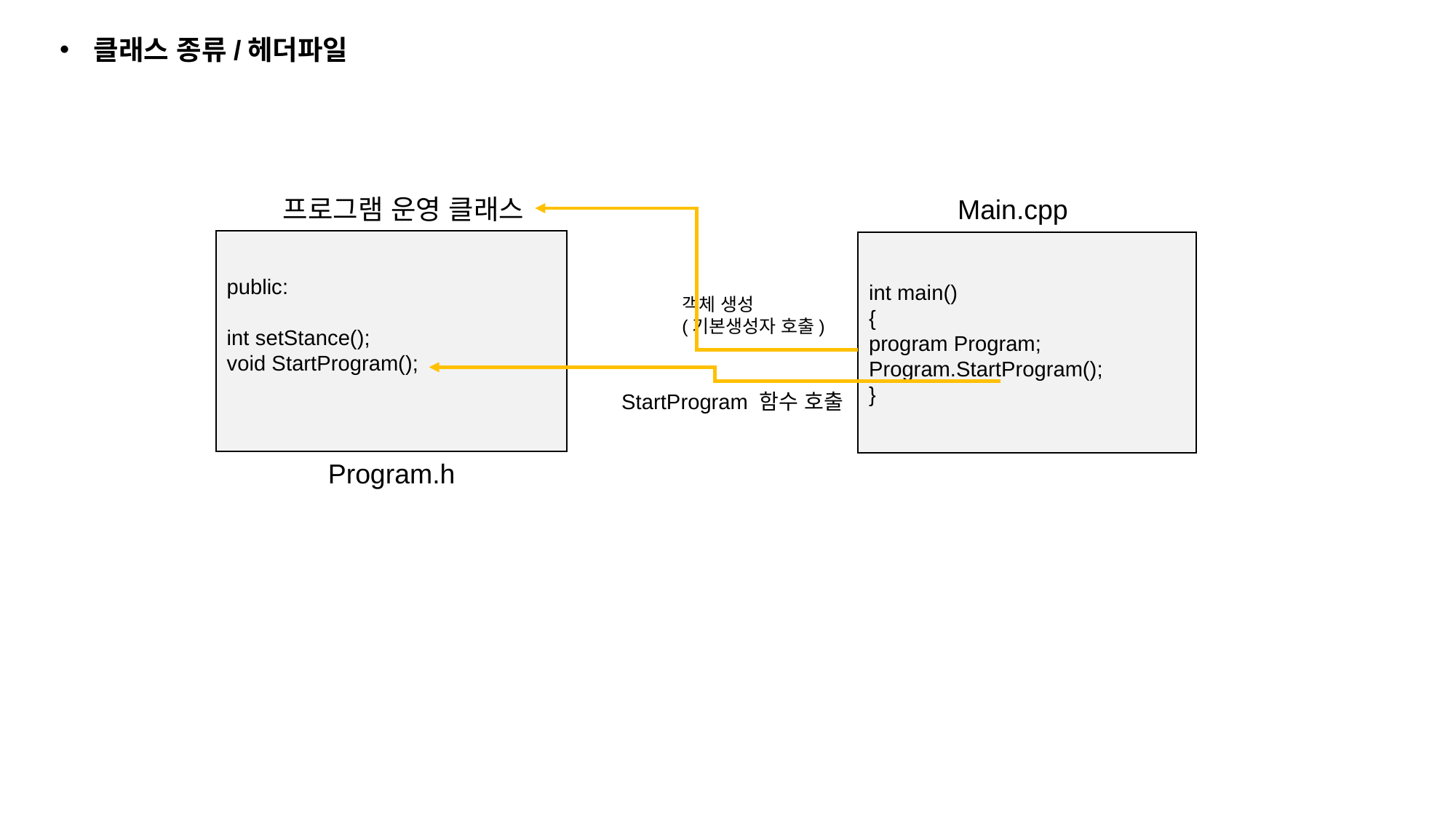

클래스 종류/헤더파일
프로그램 운영 클래스
public:

int setStance();
void StartProgram();

Program.h
Main.cpp
int main()
{
program Program;
Program.StartProgram();
}
객체 생성
(기본생성자 호출)

StartProgram 함수 호출